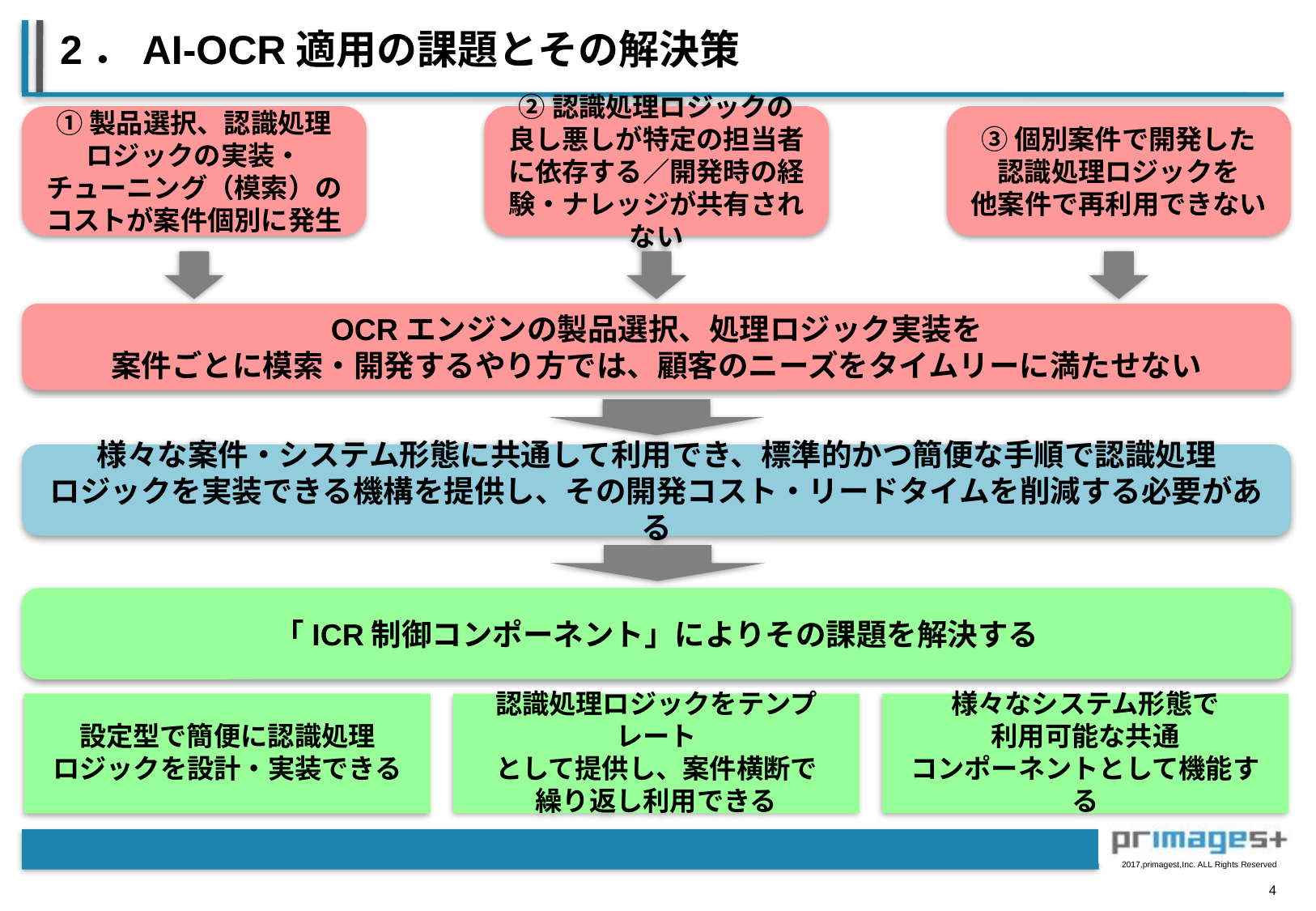

# 2．AI-OCR適用の課題とその解決策
①製品選択、認識処理
ロジックの実装・
チューニング（模索）の
コストが案件個別に発生
②認識処理ロジックの
良し悪しが特定の担当者に依存する／開発時の経験・ナレッジが共有されない
③個別案件で開発した
認識処理ロジックを
他案件で再利用できない

OCRエンジンの製品選択、処理ロジック実装を
案件ごとに模索・開発するやり方では、顧客のニーズをタイムリーに満たせない

様々な案件・システム形態に共通して利用でき、標準的かつ簡便な手順で認識処理
ロジックを実装できる機構を提供し、その開発コスト・リードタイムを削減する必要がある

「ICR制御コンポーネント」によりその課題を解決する
設定型で簡便に認識処理
ロジックを設計・実装できる
認識処理ロジックをテンプレート
として提供し、案件横断で
繰り返し利用できる
様々なシステム形態で
利用可能な共通
コンポーネントとして機能する
4